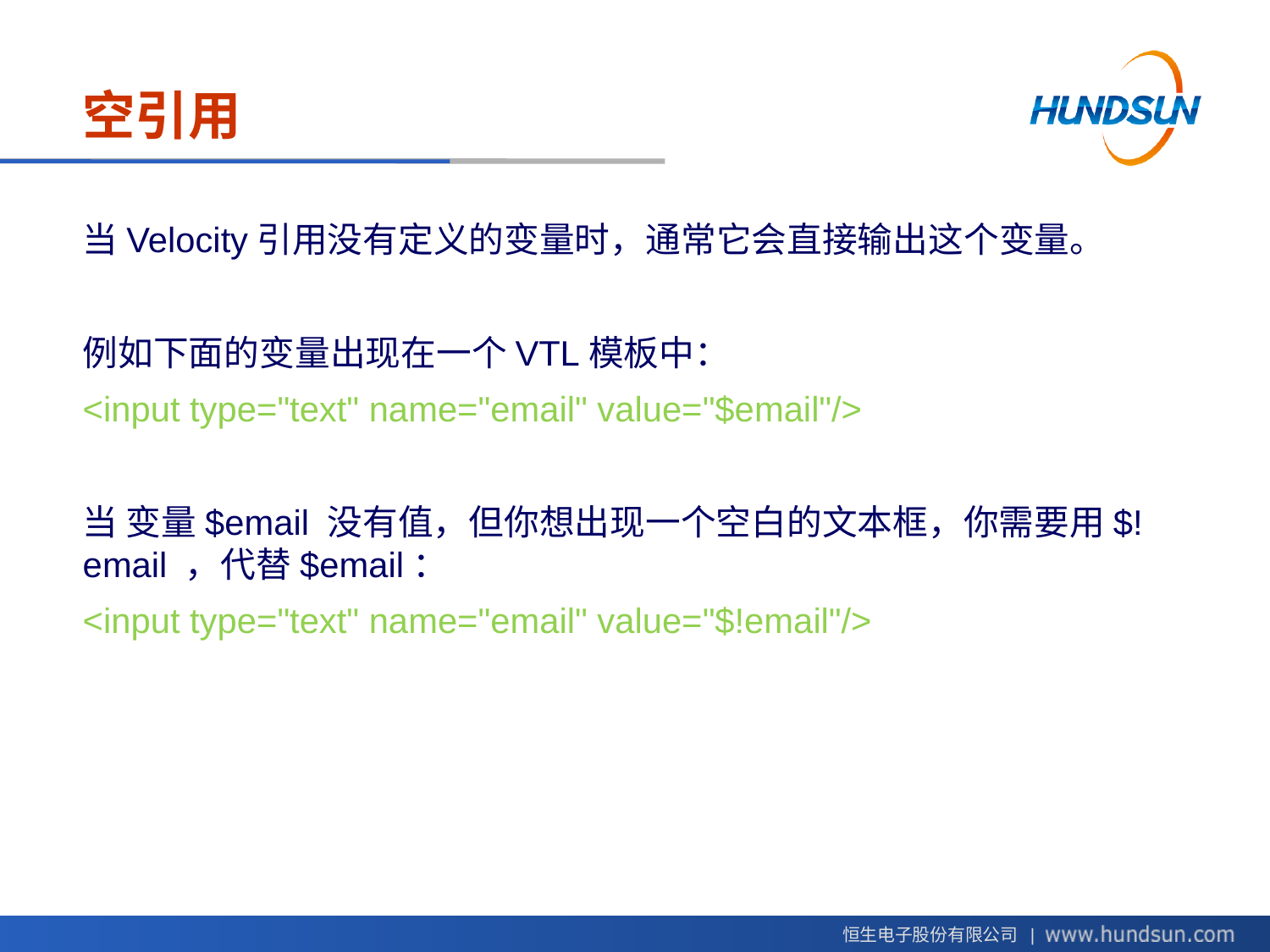

# 空引用
当Velocity引用没有定义的变量时，通常它会直接输出这个变量。

例如下面的变量出现在一个VTL模板中：
<input type="text" name="email" value="$email"/>

当 变量$email 没有值，但你想出现一个空白的文本框，你需要用$!email ，代替$email：
<input type="text" name="email" value="$!email"/>